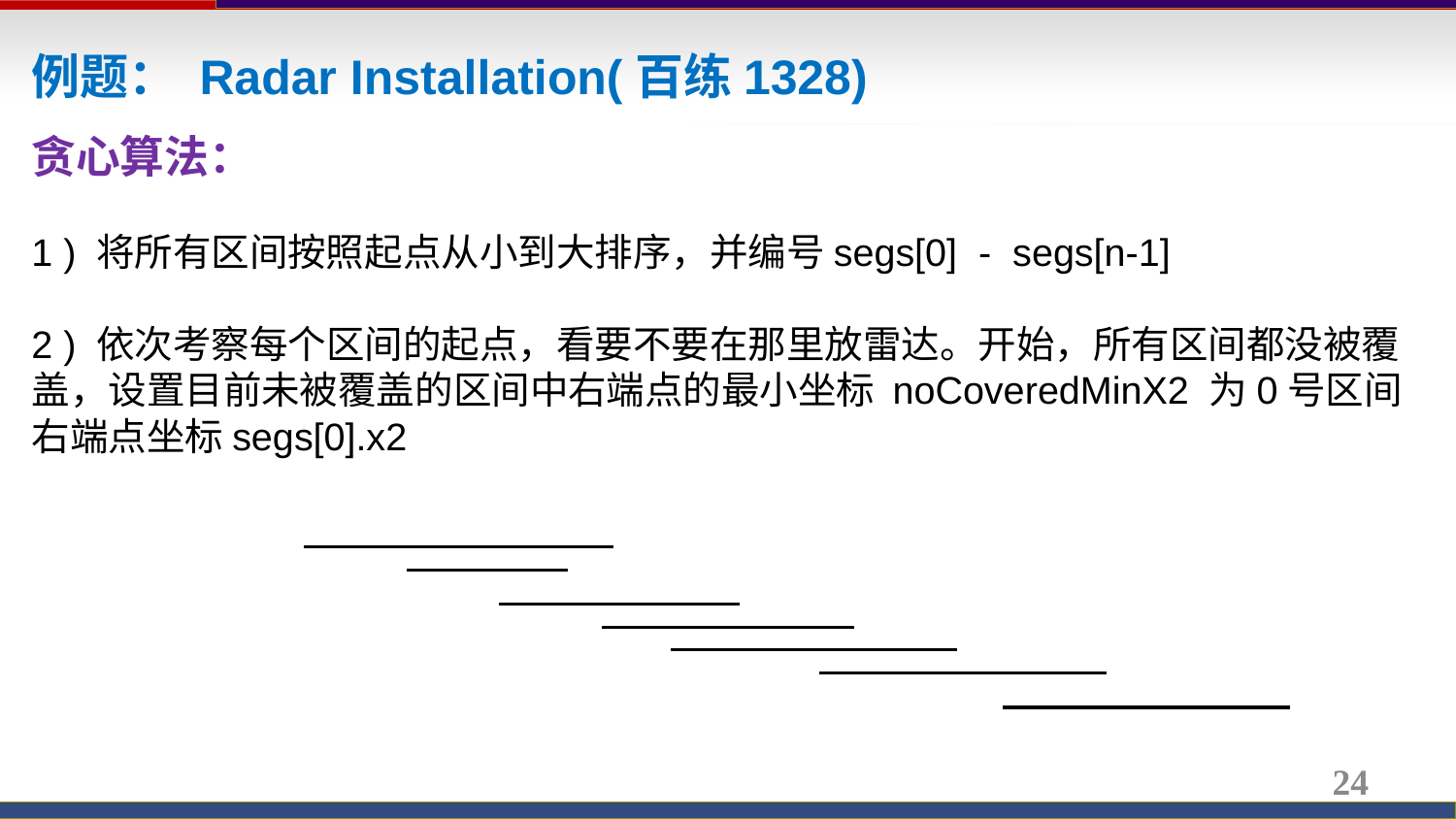

例题： Radar Installation(百练1328)

贪心算法：

1 ) 将所有区间按照起点从小到大排序，并编号segs[0]  -  segs[n-1]

2 ) 依次考察每个区间的起点，看要不要在那里放雷达。开始，所有区间都没被覆盖，设置目前未被覆盖的区间中右端点的最小坐标 noCoveredMinX2 为0号区间右端点坐标segs[0].x2